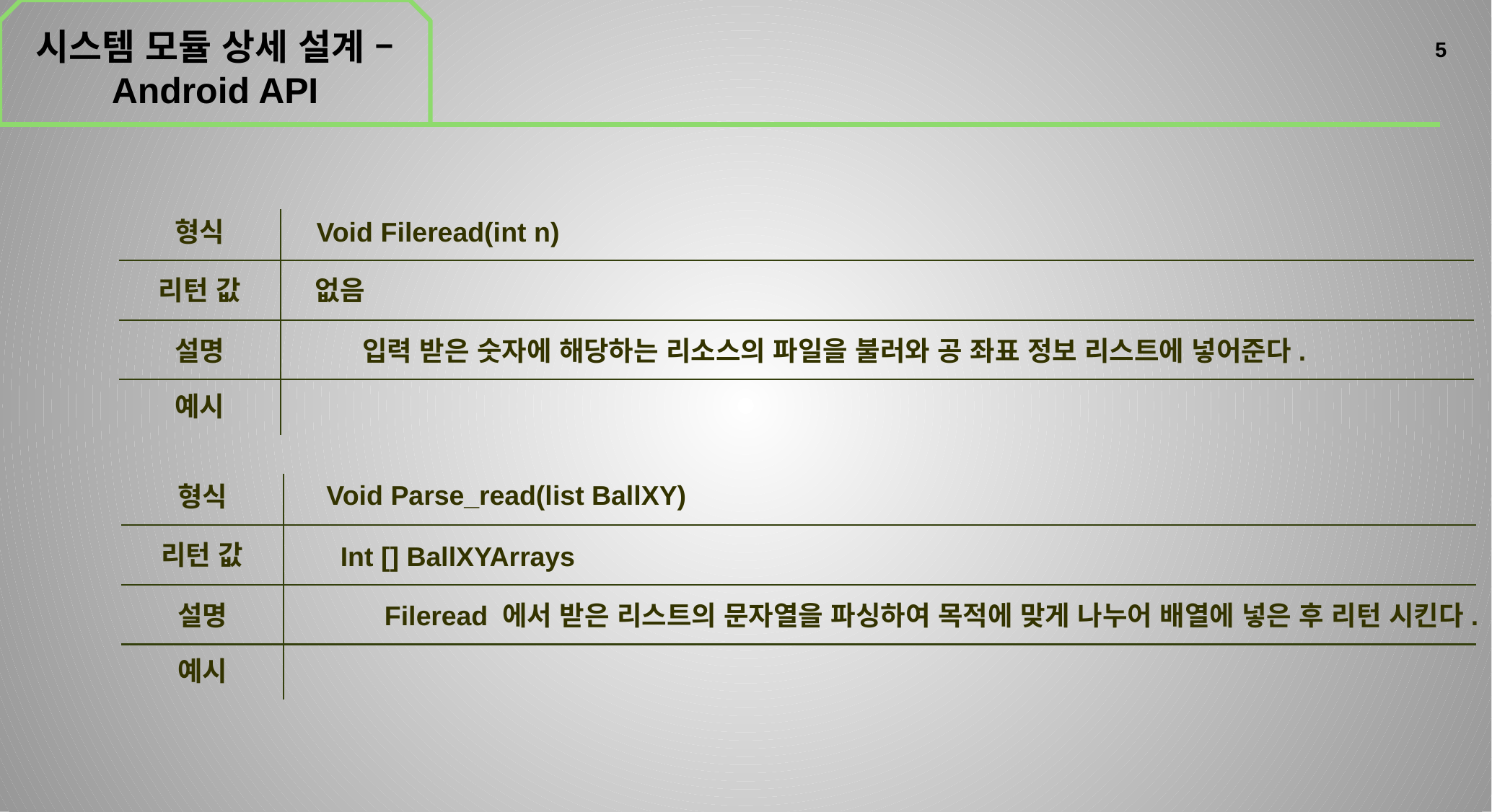

시스템 모듈 상세 설계 – Android API
5

형식
리턴 값
설명
예시
Void Fileread(int n)
없음
입력 받은 숫자에 해당하는 리소스의 파일을 불러와 공 좌표 정보 리스트에 넣어준다.
Void Parse_read(list BallXY)
형식
리턴 값
설명
예시
Int [] BallXYArrays
Fileread 에서 받은 리스트의 문자열을 파싱하여 목적에 맞게 나누어 배열에 넣은 후 리턴 시킨다.